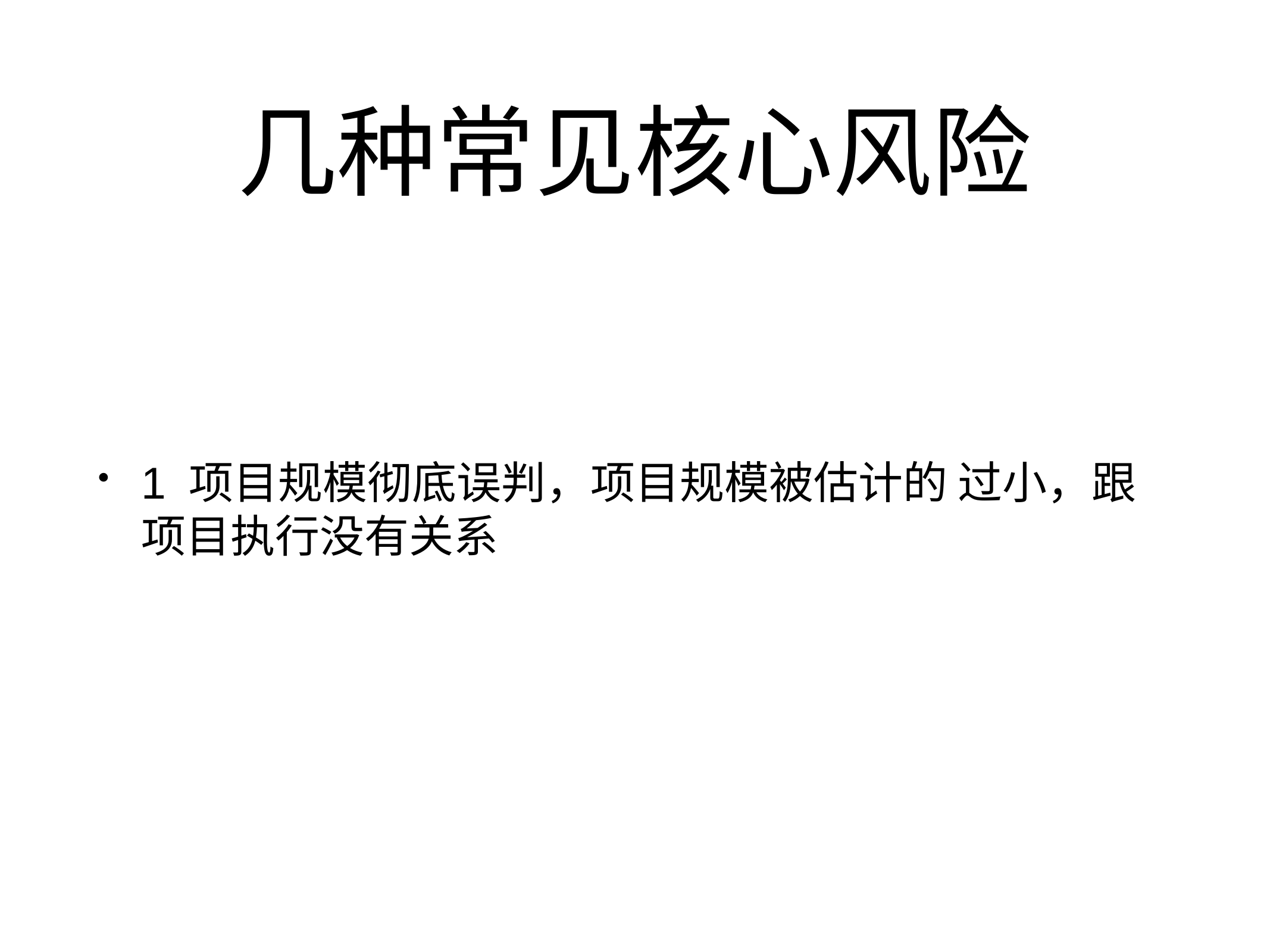

# 几种常见核心风险
1 项目规模彻底误判，项目规模被估计的 过小，跟项目执行没有关系